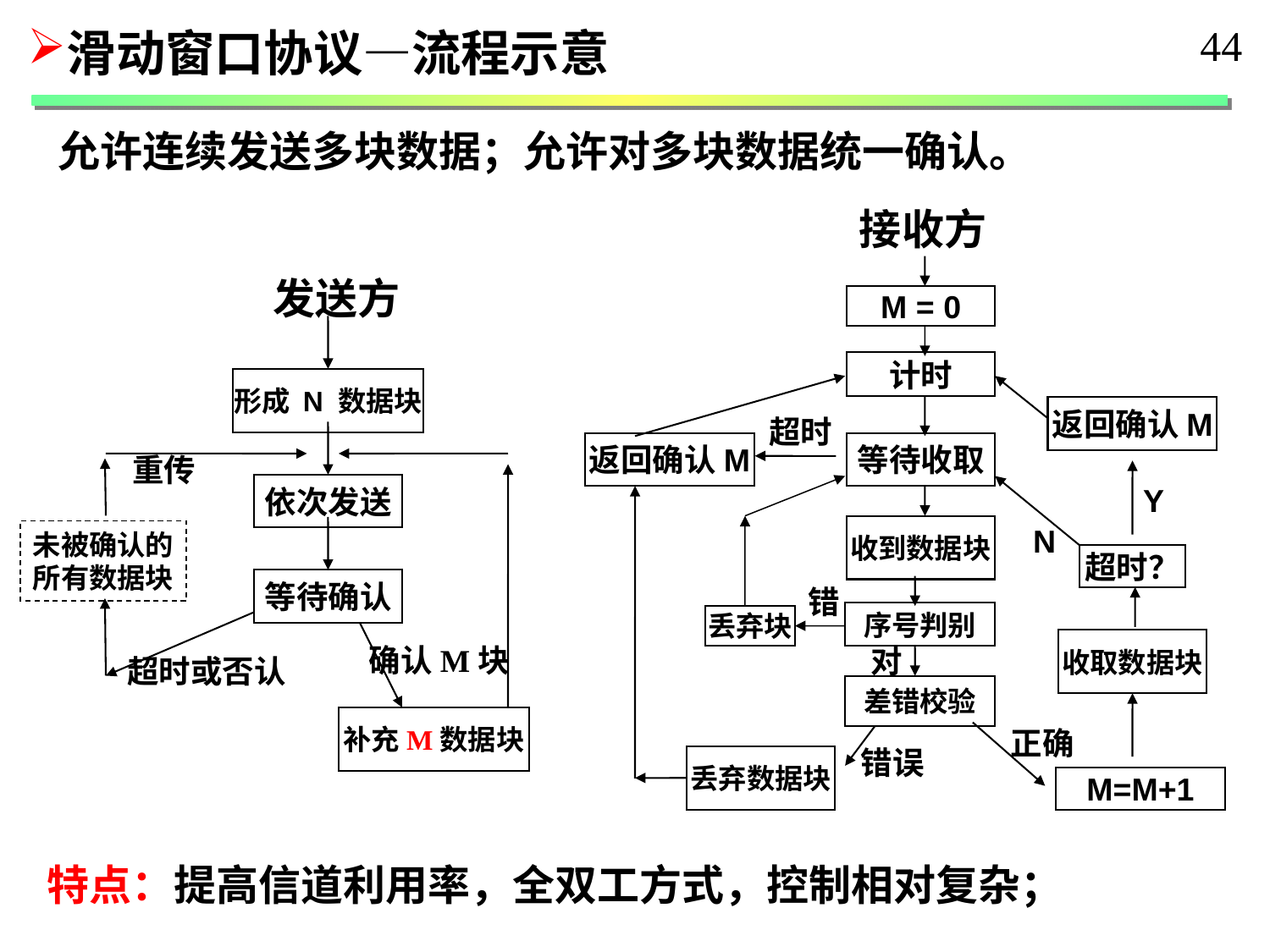

44
滑动窗口协议—流程示意

允许连续发送多块数据；允许对多块数据统一确认。
接收方

M = 0

计时

返回确认M
超时
等待收取

Y

N

收到数据块
超时？
错

序号判别
丢弃块

收取数据块
对

差错校验

正确

错误
丢弃数据块
M=M+1

发送方

形成 N 数据块

重传

依次发送

未被确认的
所有数据块
等待确认

确认M块
超时或否认
补充M数据块
返回确认M
特点：提高信道利用率，全双工方式，控制相对复杂；